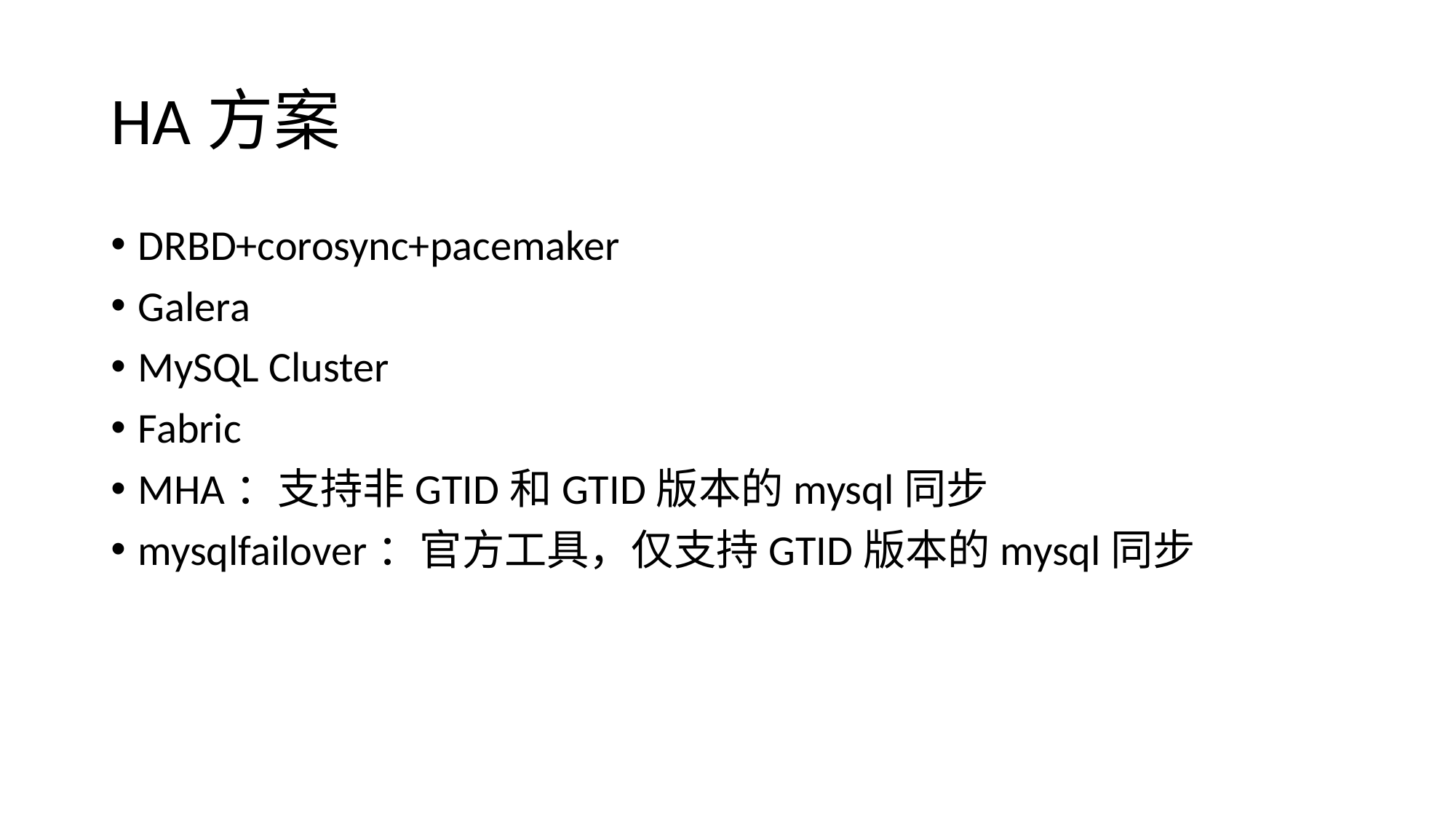

# HA方案
DRBD+corosync+pacemaker
Galera
MySQL Cluster
Fabric
MHA：支持非GTID和GTID版本的mysql同步
mysqlfailover：官方工具，仅支持GTID版本的mysql同步